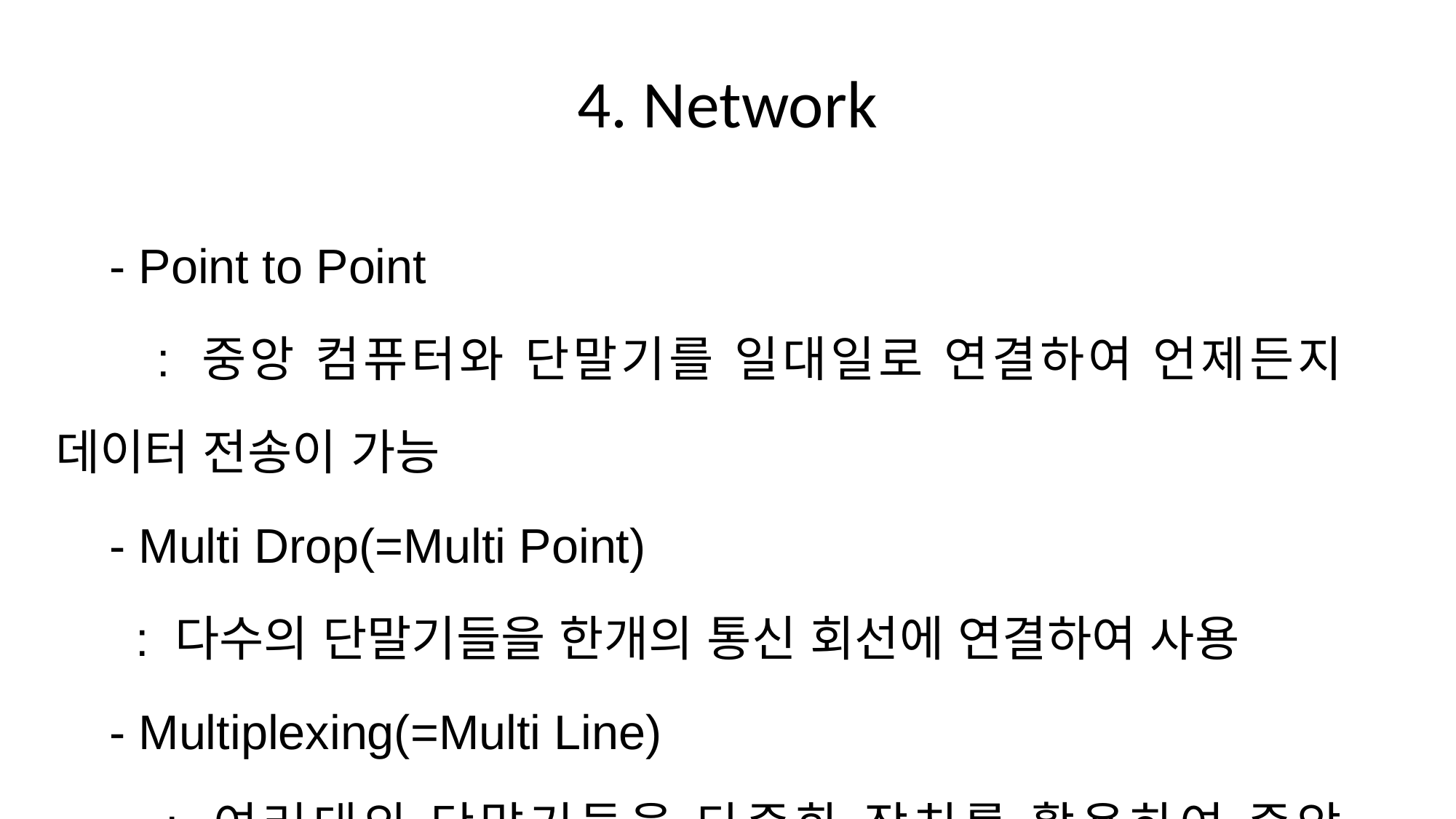

# 4. Network
    - Point to Point
      : 중앙 컴퓨터와 단말기를 일대일로 연결하여 언제든지 데이터 전송이 가능
    - Multi Drop(=Multi Point)
      : 다수의 단말기들을 한개의 통신 회선에 연결하여 사용
    - Multiplexing(=Multi Line)
      : 여러대의 단말기들을 다중화 장치를 활용하여 중앙 컴퓨터와 연결하여 사용